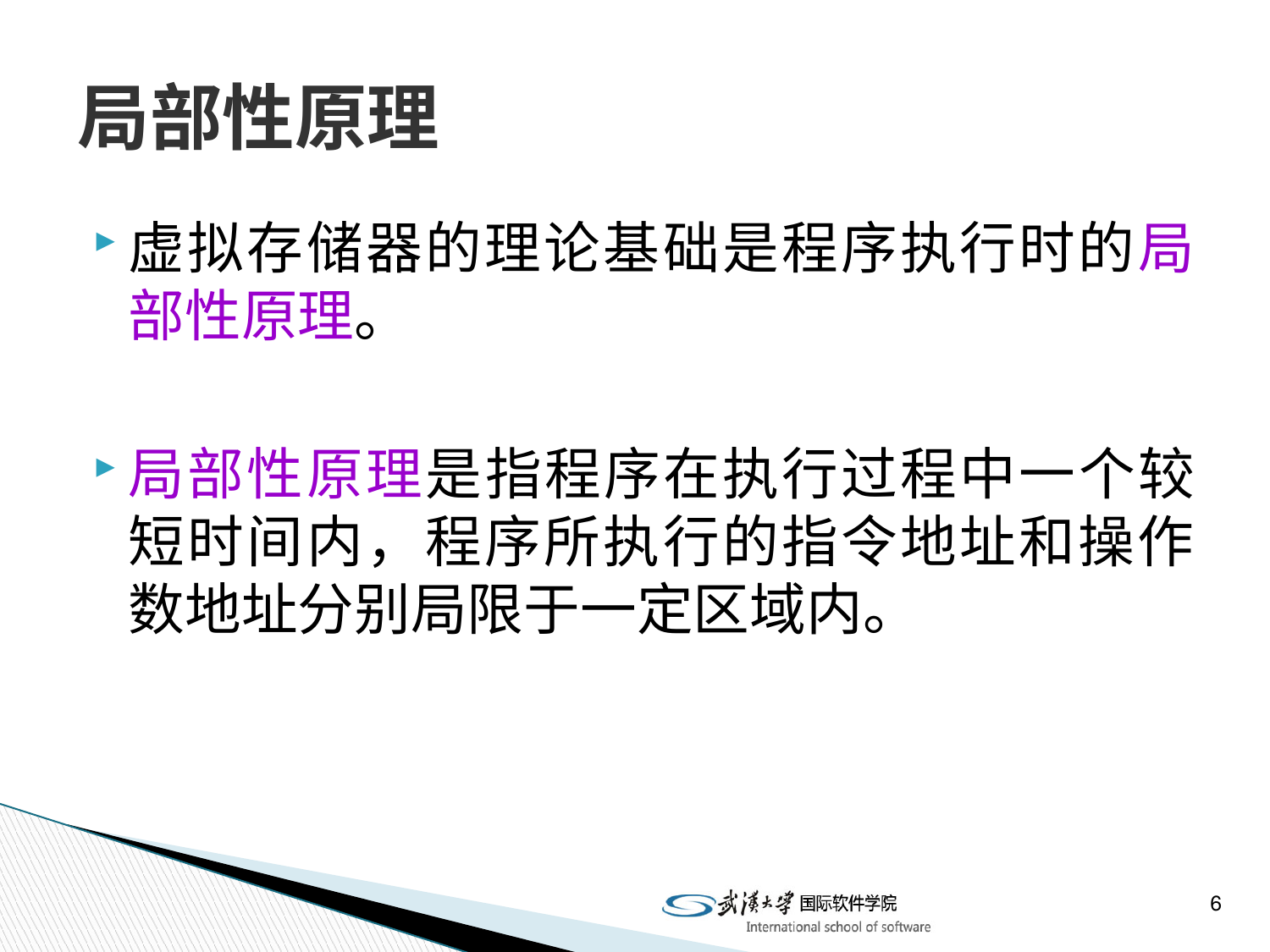

# 局部性原理
虚拟存储器的理论基础是程序执行时的局部性原理。

局部性原理是指程序在执行过程中一个较短时间内，程序所执行的指令地址和操作数地址分别局限于一定区域内。